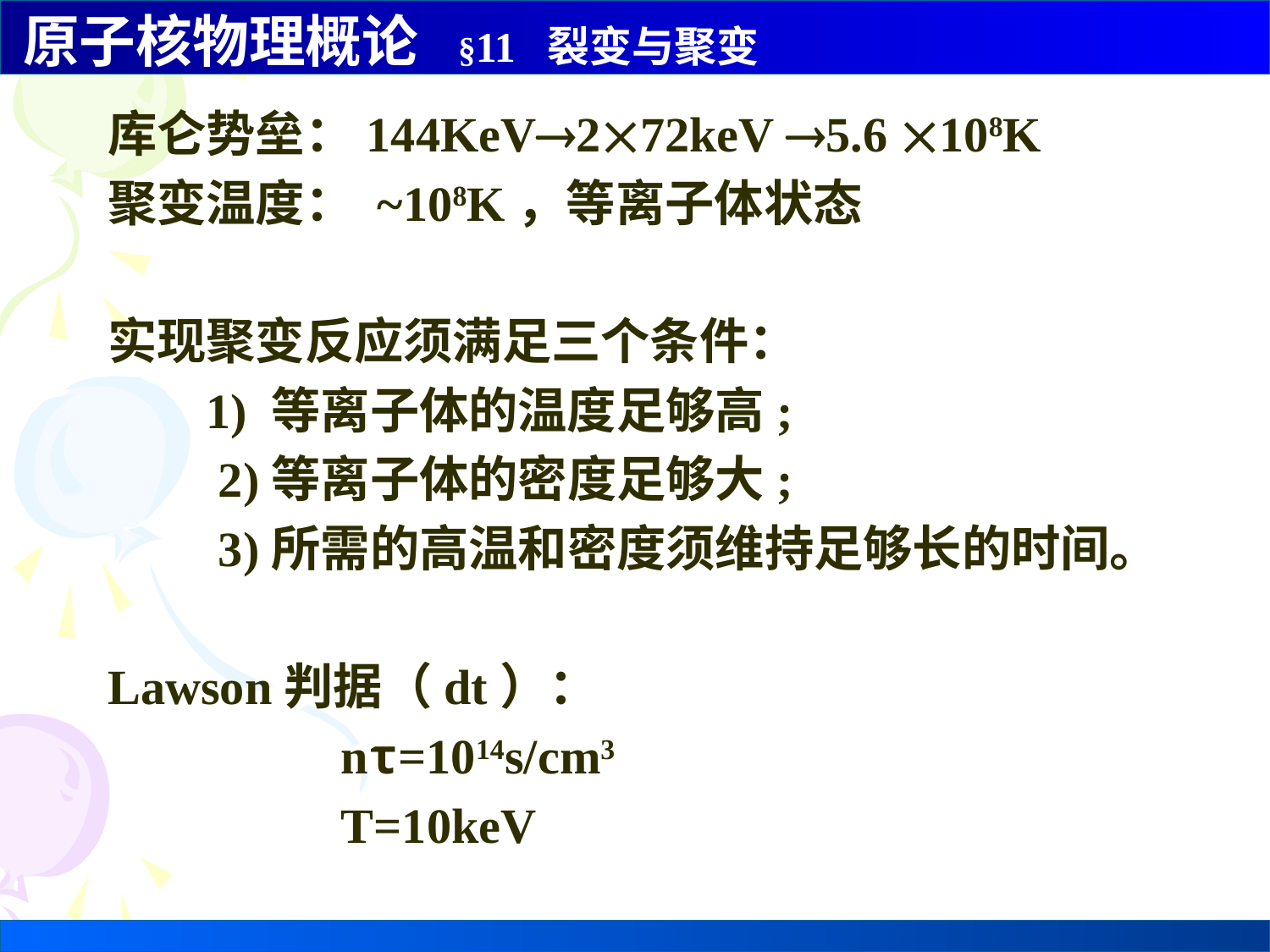

库仑势垒：144KeV→2×72keV →5.6 ×108K
聚变温度： ~108K，等离子体状态

实现聚变反应须满足三个条件：
        1) 等离子体的温度足够高;
         2)等离子体的密度足够大;
         3)所需的高温和密度须维持足够长的时间。

Lawson判据（dt）：
                   nτ=1014s/cm3
                   T=10keV